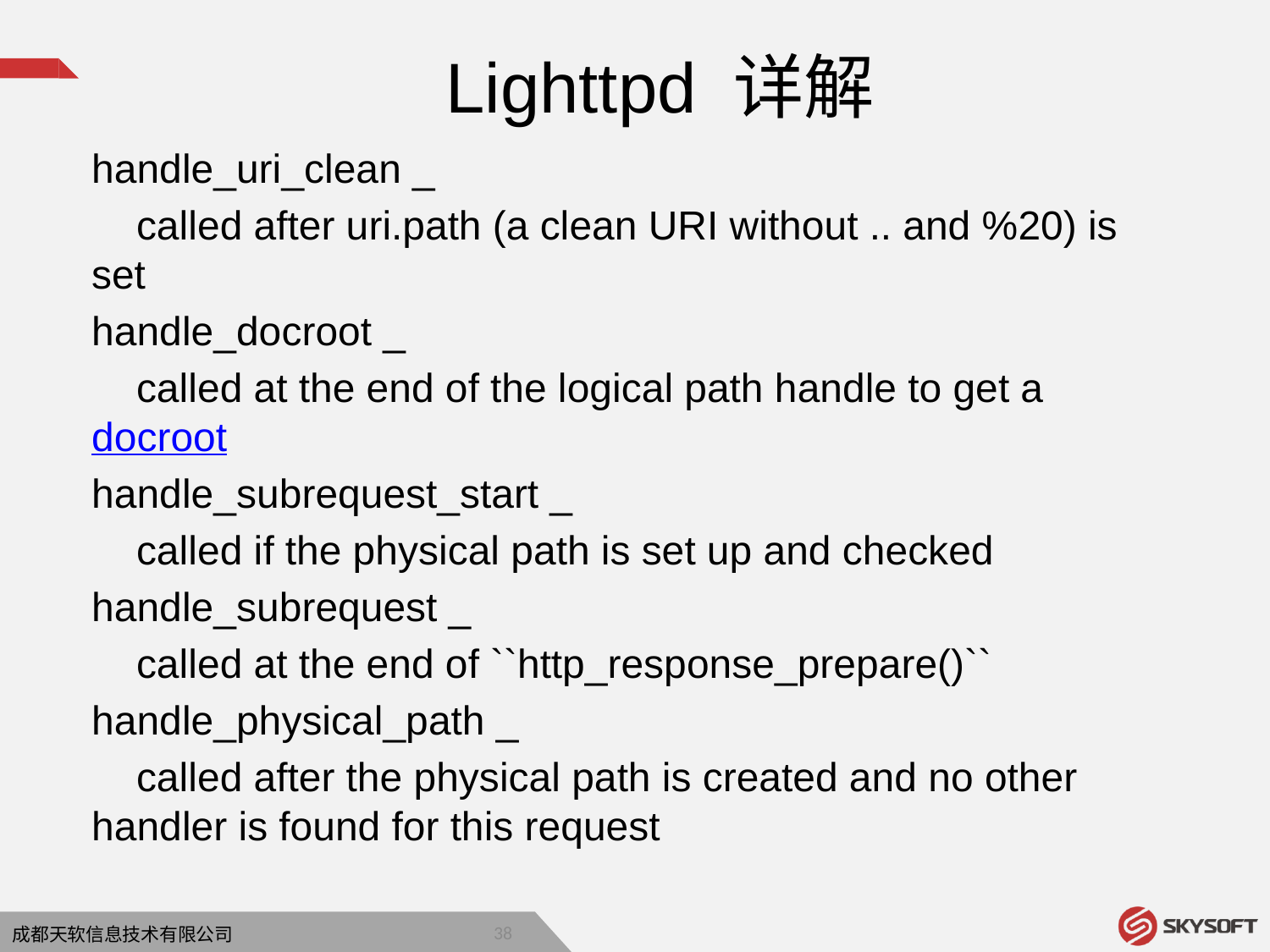

Lighttpd 详解

handle_uri_clean _
    called after uri.path (a clean URI without .. and %20) is set
handle_docroot _
    called at the end of the logical path handle to get a docroot
handle_subrequest_start _
    called if the physical path is set up and checked
handle_subrequest _
    called at the end of ``http_response_prepare()``
handle_physical_path _
    called after the physical path is created and no other handler is found for this request

38